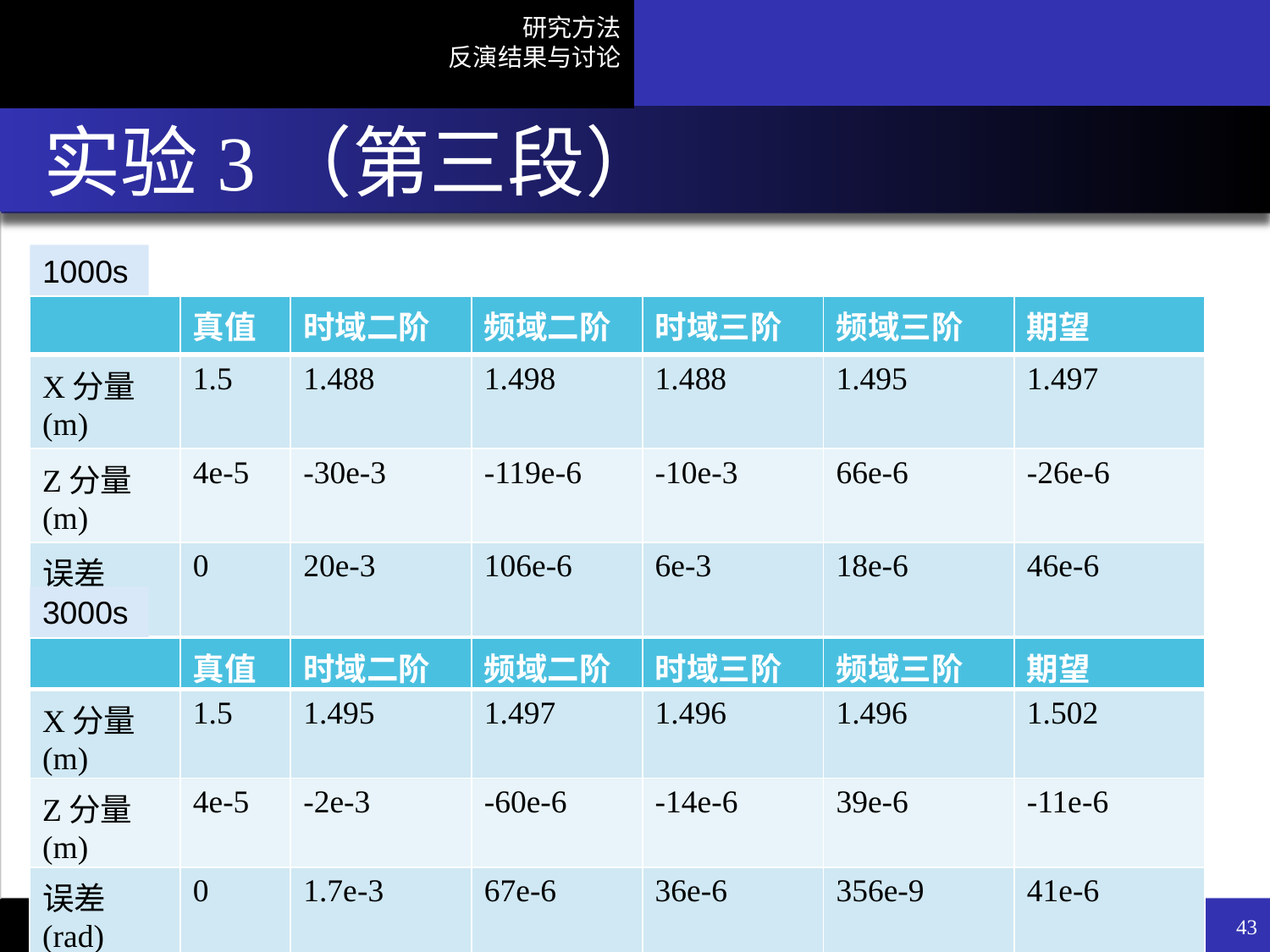

# 实验3（第三段）
1000s
|  | 真值 | 时域二阶 | 频域二阶 | 时域三阶 | 频域三阶 | 期望 |
| --- | --- | --- | --- | --- | --- | --- |
| X分量(m) | 1.5 | 1.488 | 1.498 | 1.488 | 1.495 | 1.497 |
| Z分量(m) | 4e-5 | -30e-3 | -119e-6 | -10e-3 | 66e-6 | -26e-6 |
| 误差(rad) | 0 | 20e-3 | 106e-6 | 6e-3 | 18e-6 | 46e-6 |
3000s
|  | 真值 | 时域二阶 | 频域二阶 | 时域三阶 | 频域三阶 | 期望 |
| --- | --- | --- | --- | --- | --- | --- |
| X分量(m) | 1.5 | 1.495 | 1.497 | 1.496 | 1.496 | 1.502 |
| Z分量(m) | 4e-5 | -2e-3 | -60e-6 | -14e-6 | 39e-6 | -11e-6 |
| 误差(rad) | 0 | 1.7e-3 | 67e-6 | 36e-6 | 356e-9 | 41e-6 |
低低卫卫跟踪重力卫星相位中心矢量反演
43